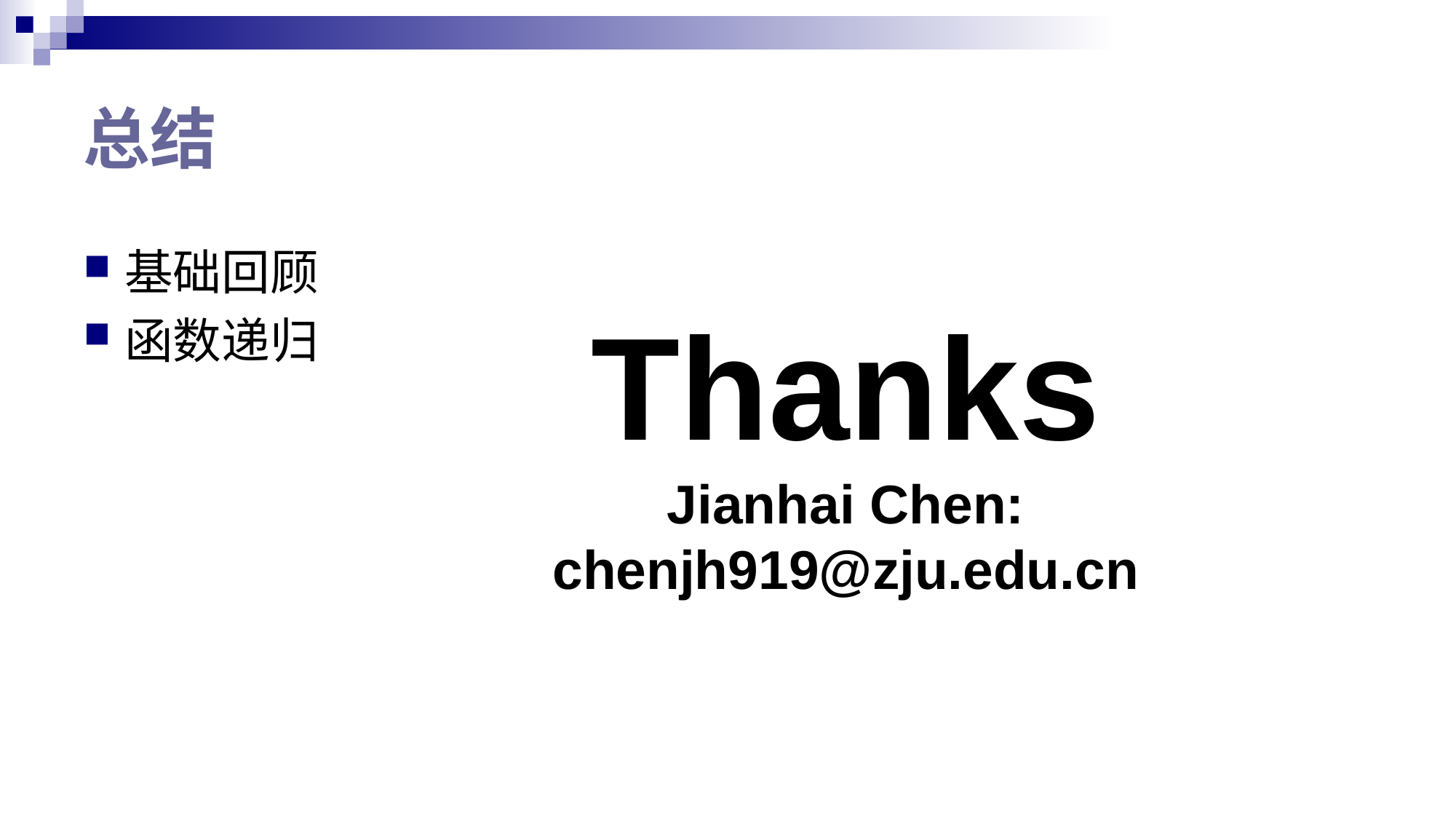

# 总结
基础回顾
函数递归
Thanks
Jianhai Chen:
chenjh919@zju.edu.cn